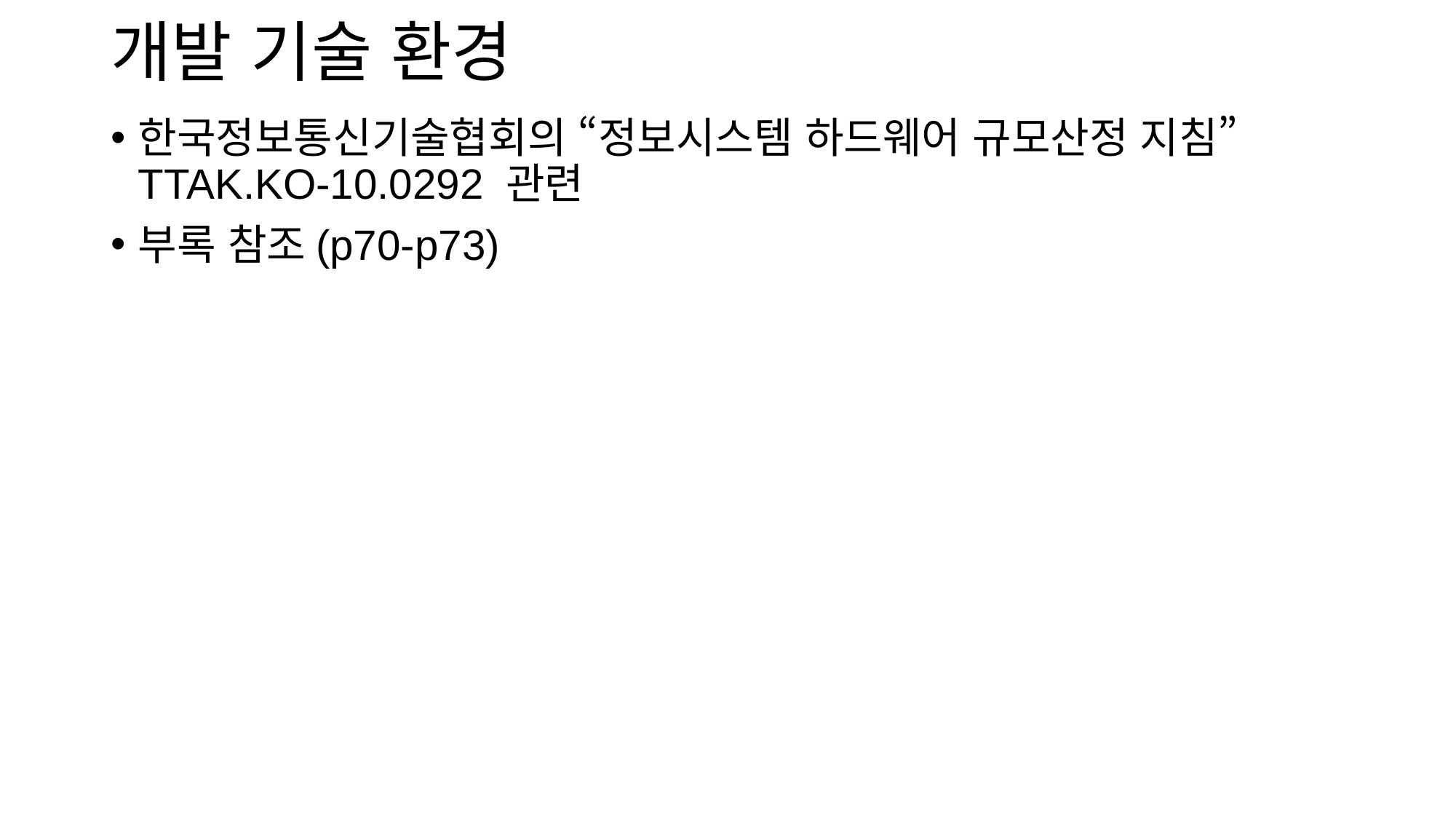

# 개발 기술 환경
한국정보통신기술협회의 “정보시스템 하드웨어 규모산정 지침” TTAK.KO-10.0292 관련
부록 참조(p70-p73)